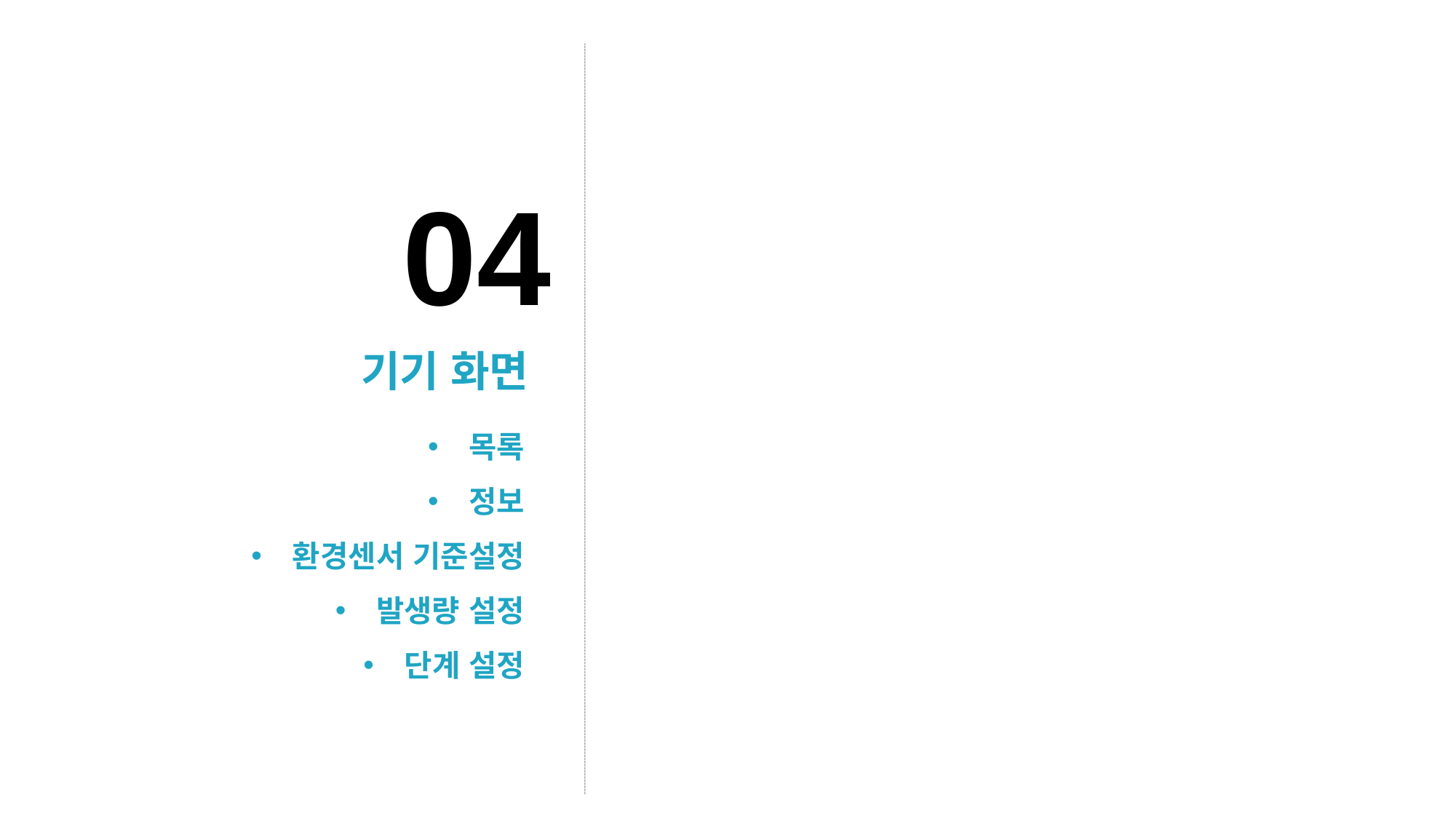

04
기기 화면
목록
정보
환경센서 기준설정
발생량 설정
단계 설정